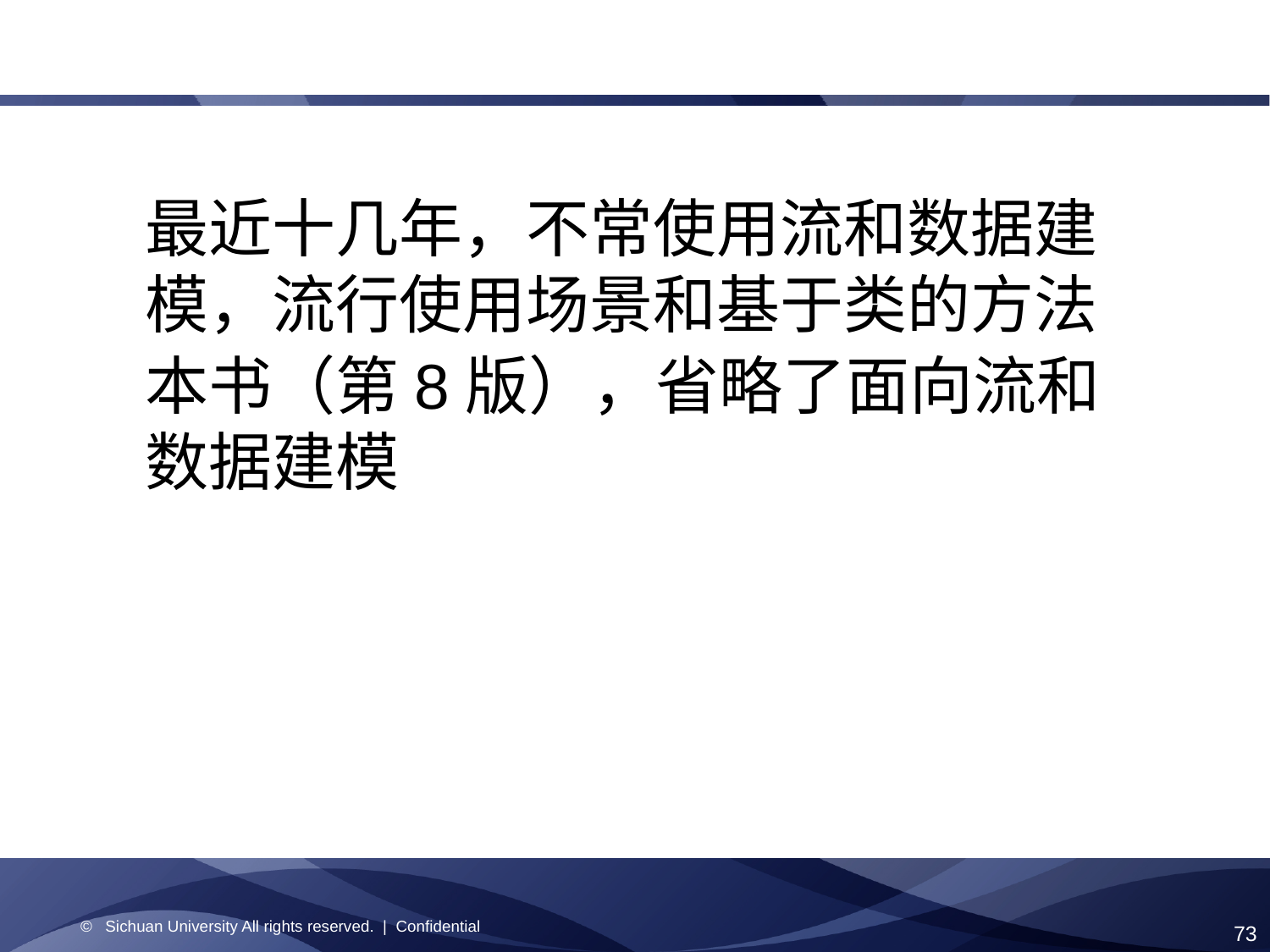

最近十几年，不常使用流和数据建模，流行使用场景和基于类的方法
本书（第8版），省略了面向流和数据建模
©   Sichuan University All rights reserved.  |  Confidential
73